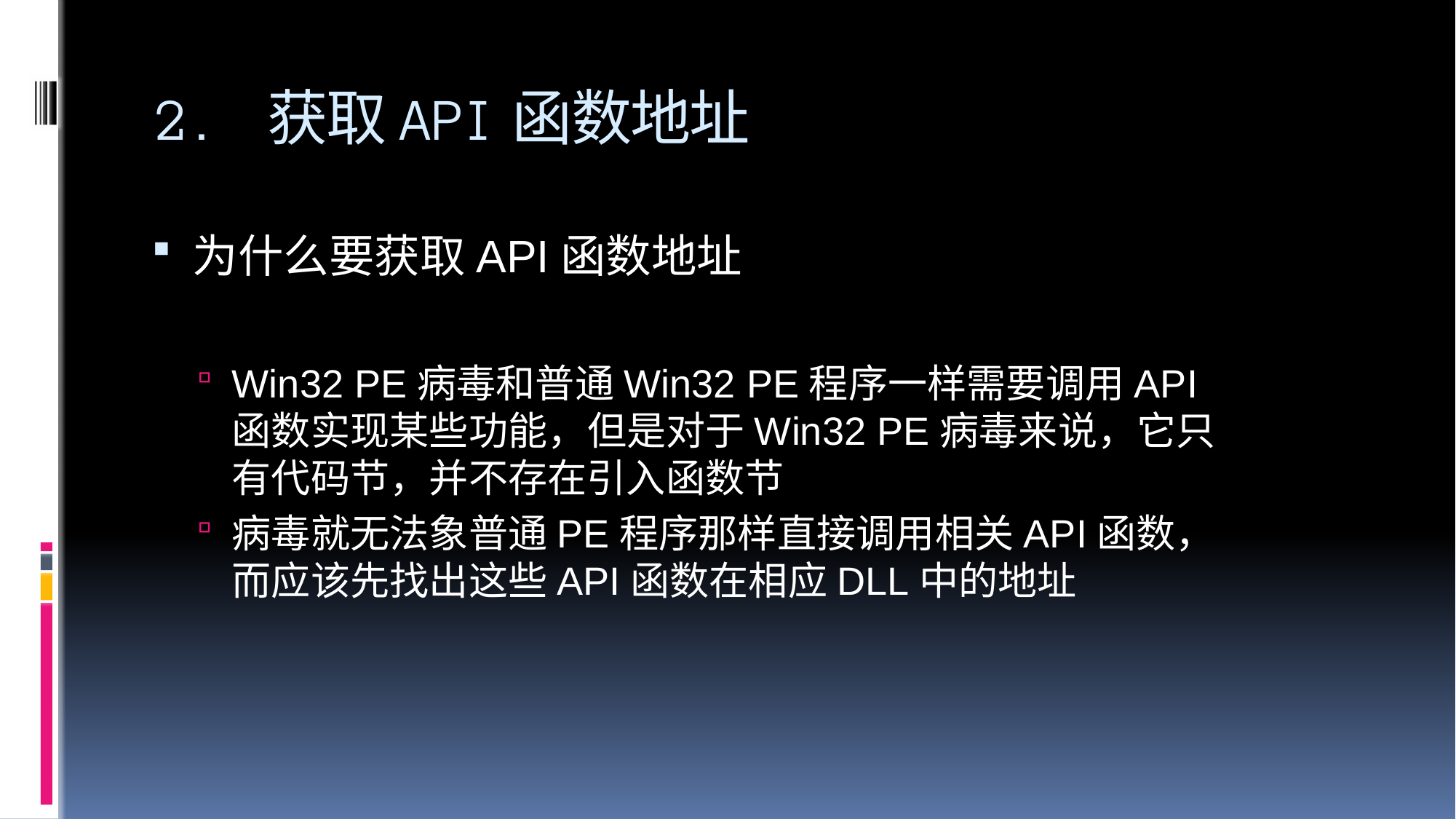

# 2. 获取API函数地址
为什么要获取API函数地址

Win32 PE病毒和普通Win32 PE程序一样需要调用API函数实现某些功能，但是对于Win32 PE病毒来说，它只有代码节，并不存在引入函数节
病毒就无法象普通PE程序那样直接调用相关API函数，而应该先找出这些API函数在相应DLL中的地址